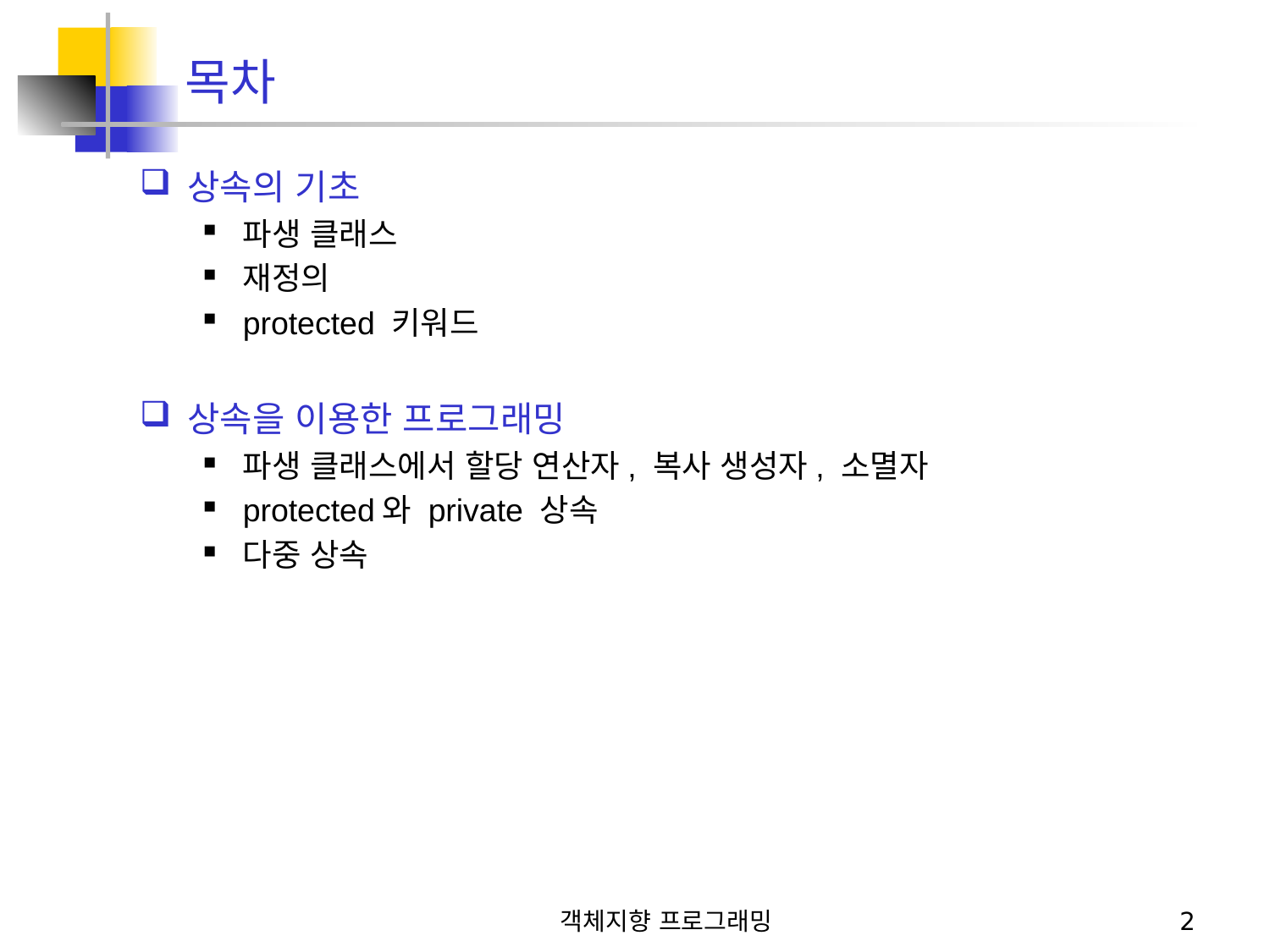

# 목차
상속의 기초
파생 클래스
재정의
protected 키워드

상속을 이용한 프로그래밍
파생 클래스에서 할당 연산자, 복사 생성자, 소멸자
protected와 private 상속
다중 상속
객체지향 프로그래밍
2